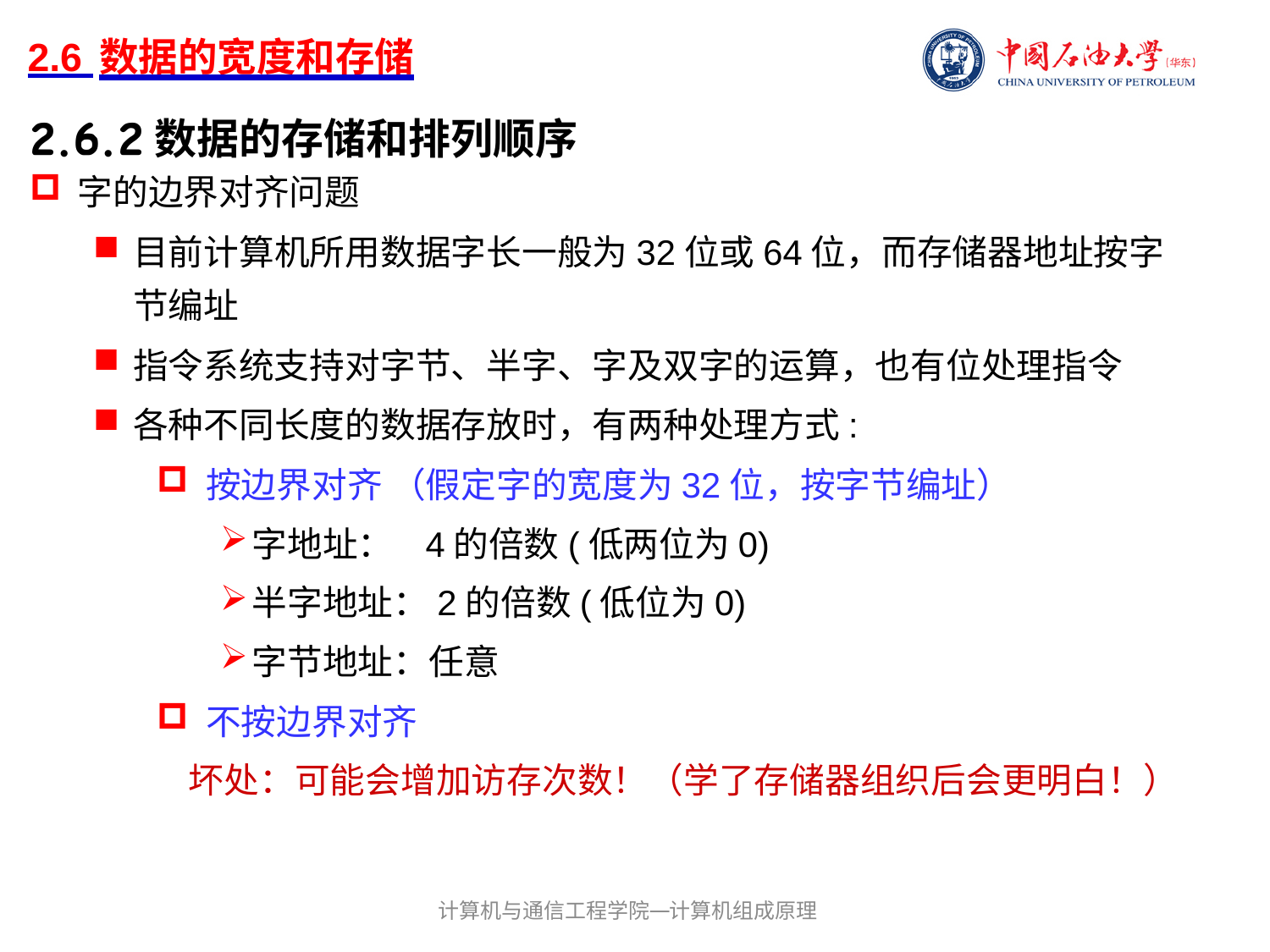

# 2.6 数据的宽度和存储
2.6.2数据的存储和排列顺序
字的边界对齐问题
目前计算机所用数据字长一般为32位或64位，而存储器地址按字节编址
指令系统支持对字节、半字、字及双字的运算，也有位处理指令
各种不同长度的数据存放时，有两种处理方式:
 按边界对齐 （假定字的宽度为32位，按字节编址）
字地址：   4的倍数(低两位为0)
半字地址：2的倍数(低位为0)
字节地址：任意
 不按边界对齐
   坏处：可能会增加访存次数！（学了存储器组织后会更明白！）

73

计算机与通信工程学院—计算机组成原理